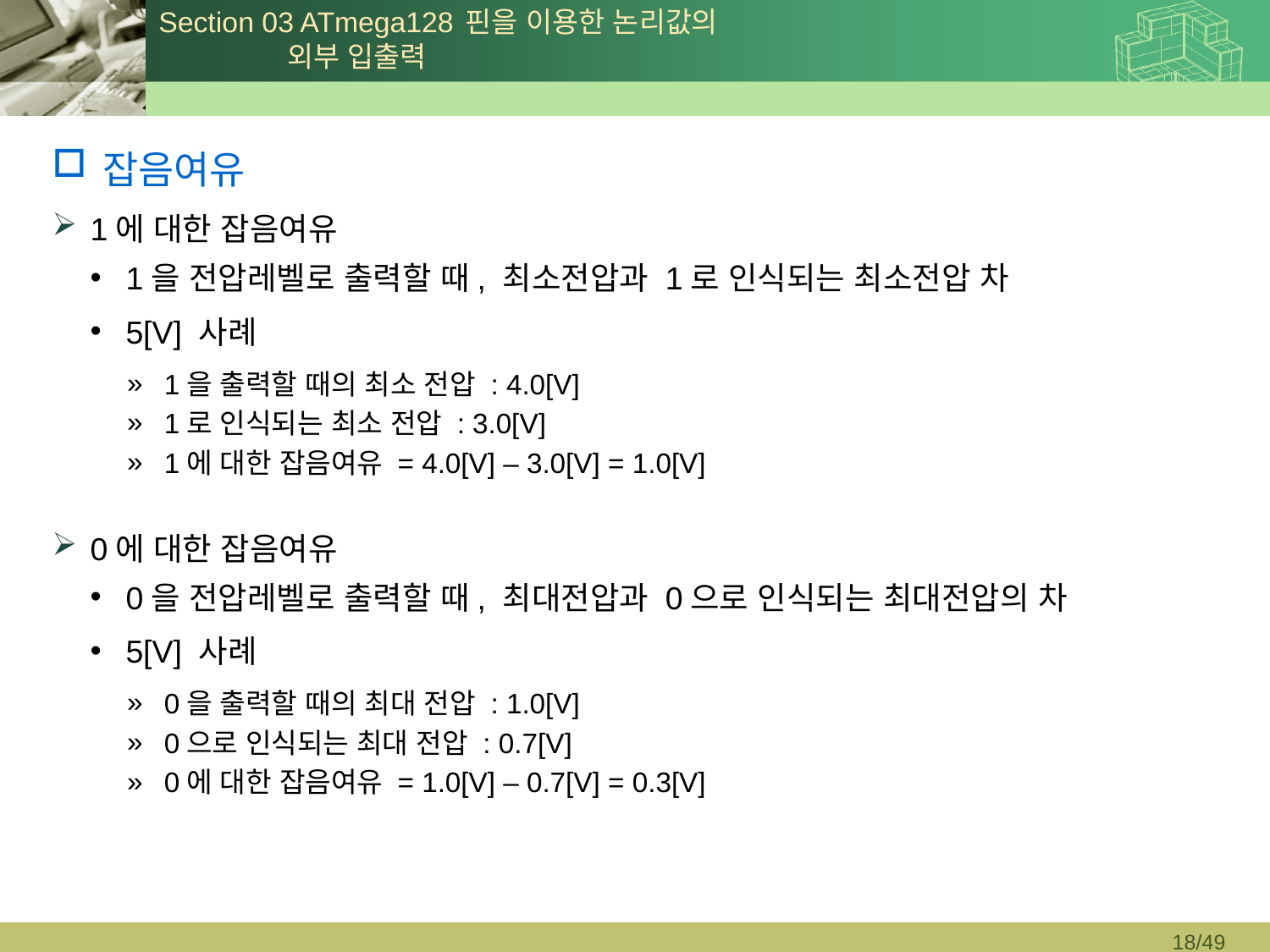

# Section 03 ATmega128 핀을 이용한 논리값의 외부 입출력
잡음여유
1에 대한 잡음여유
1을 전압레벨로 출력할 때, 최소전압과 1로 인식되는 최소전압 차
5[V] 사례
1을 출력할 때의 최소 전압 : 4.0[V]
1로 인식되는 최소 전압 : 3.0[V]
1에 대한 잡음여유 = 4.0[V] – 3.0[V] = 1.0[V]

0에 대한 잡음여유
0을 전압레벨로 출력할 때, 최대전압과 0으로 인식되는 최대전압의 차
5[V] 사례
0을 출력할 때의 최대 전압 : 1.0[V]
0으로 인식되는 최대 전압 : 0.7[V]
0에 대한 잡음여유 = 1.0[V] – 0.7[V] = 0.3[V]